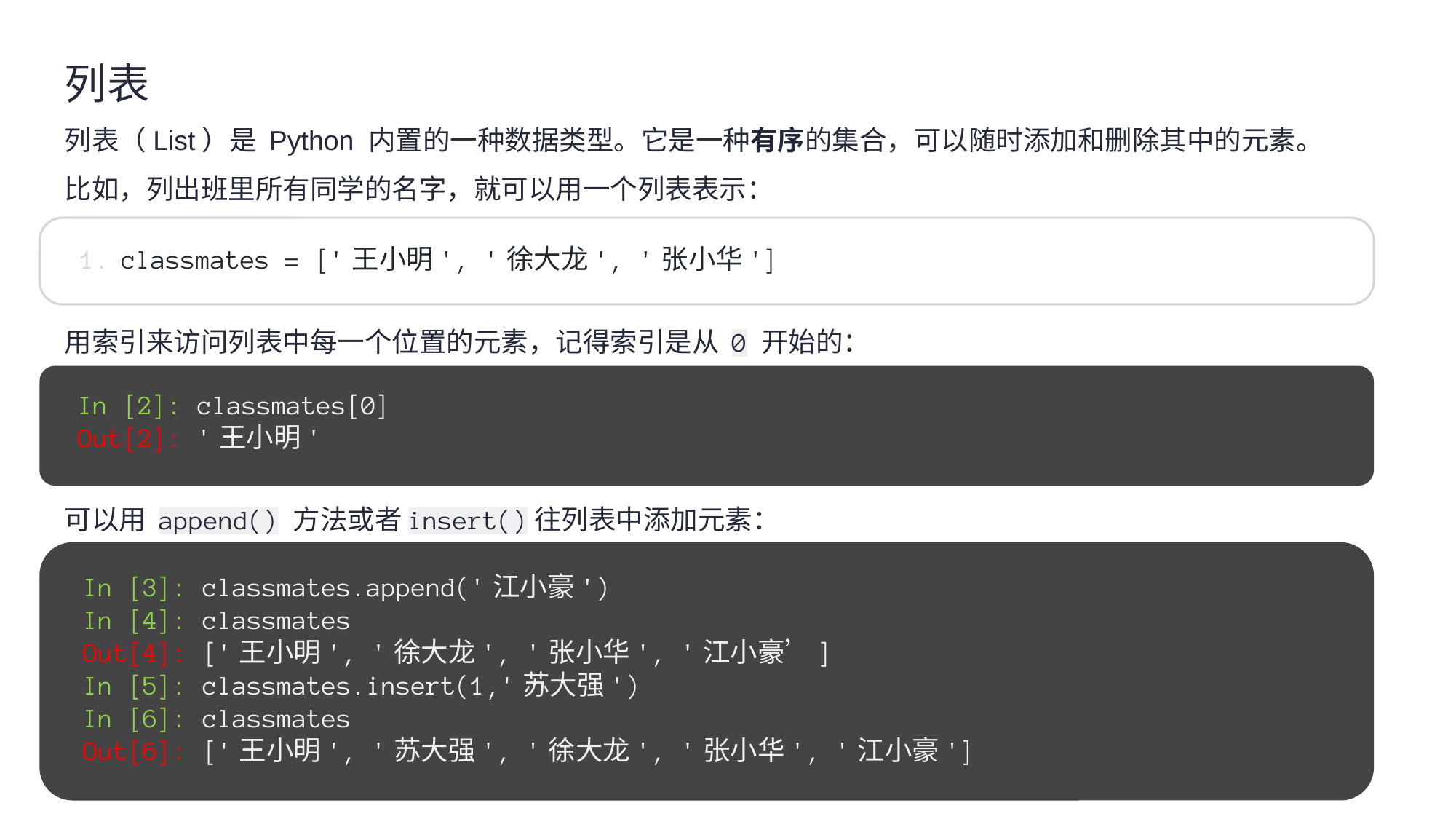

列表
列表（List）是 Python 内置的一种数据类型。它是一种有序的集合，可以随时添加和删除其中的元素。
比如，列出班里所有同学的名字，就可以用一个列表表示：
classmates = ['王小明', '徐大龙', '张小华']
用索引来访问列表中每一个位置的元素，记得索引是从 0 开始的：
In [2]: classmates[0]
Out[2]: '王小明'

可以用 append() 方法或者insert()往列表中添加元素：
In [3]: classmates.append('江小豪')
In [4]: classmates
Out[4]: ['王小明', '徐大龙', '张小华', '江小豪’]
In [5]: classmates.insert(1,'苏大强')
In [6]: classmates
Out[6]: ['王小明', '苏大强', '徐大龙', '张小华', '江小豪']